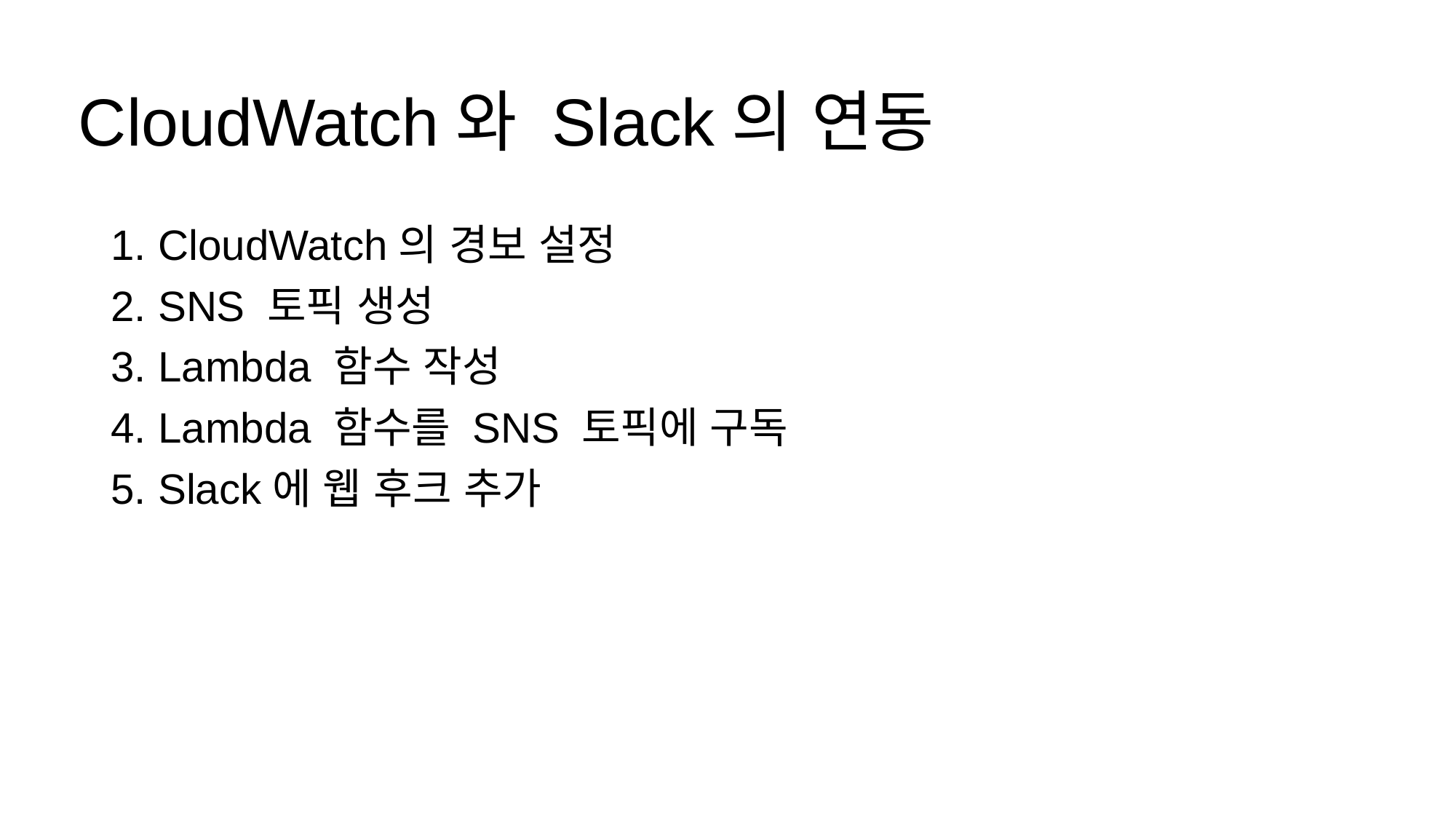

# CloudWatch와 Slack의 연동
1. CloudWatch의 경보 설정
2. SNS 토픽 생성
3. Lambda 함수 작성
4. Lambda 함수를 SNS 토픽에 구독
5. Slack에 웹 후크 추가